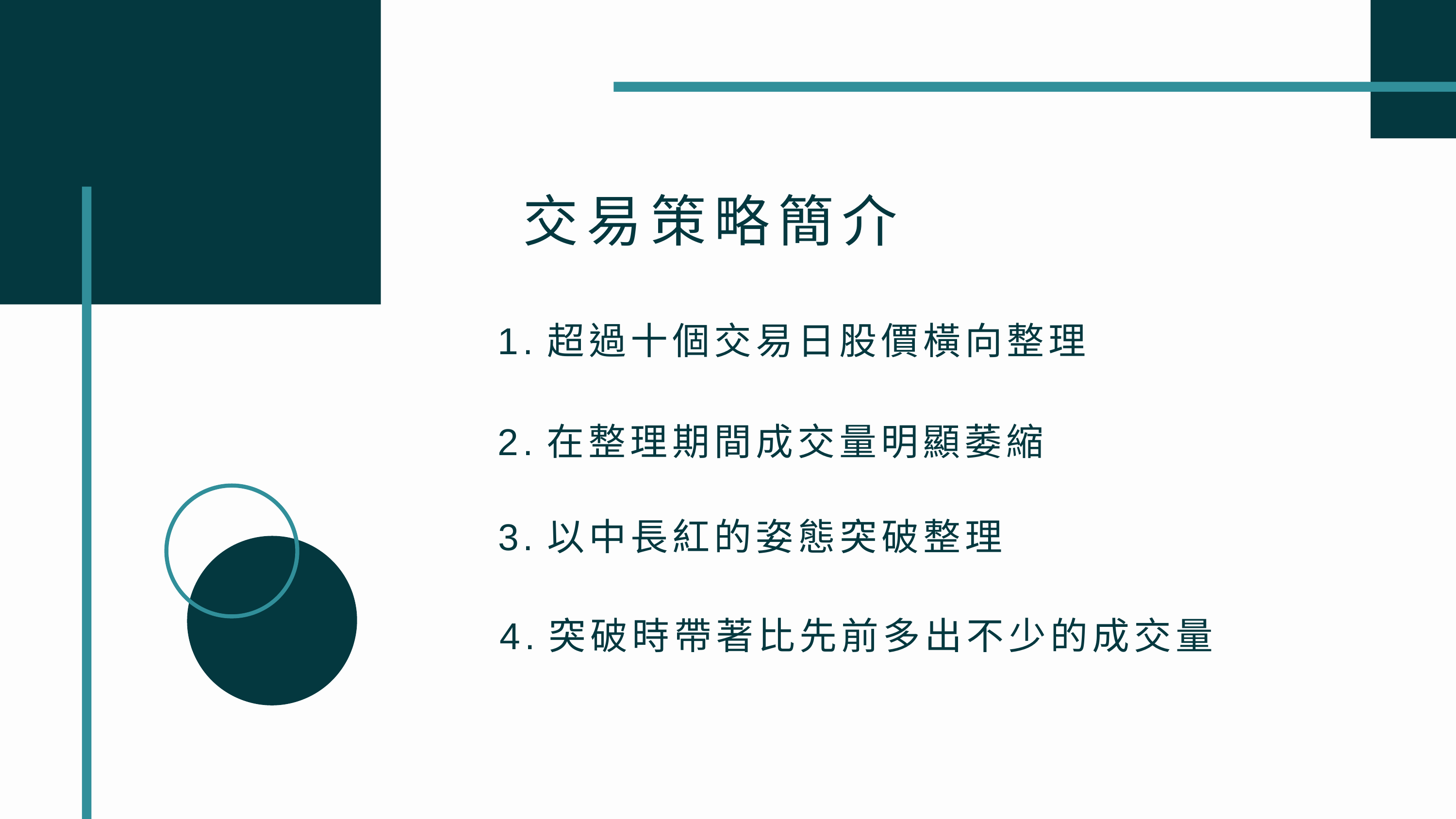

交易策略簡介

1.超過十個交易日股價橫向整理

2.在整理期間成交量明顯萎縮

3.以中長紅的姿態突破整理

4.突破時帶著比先前多出不少的成交量